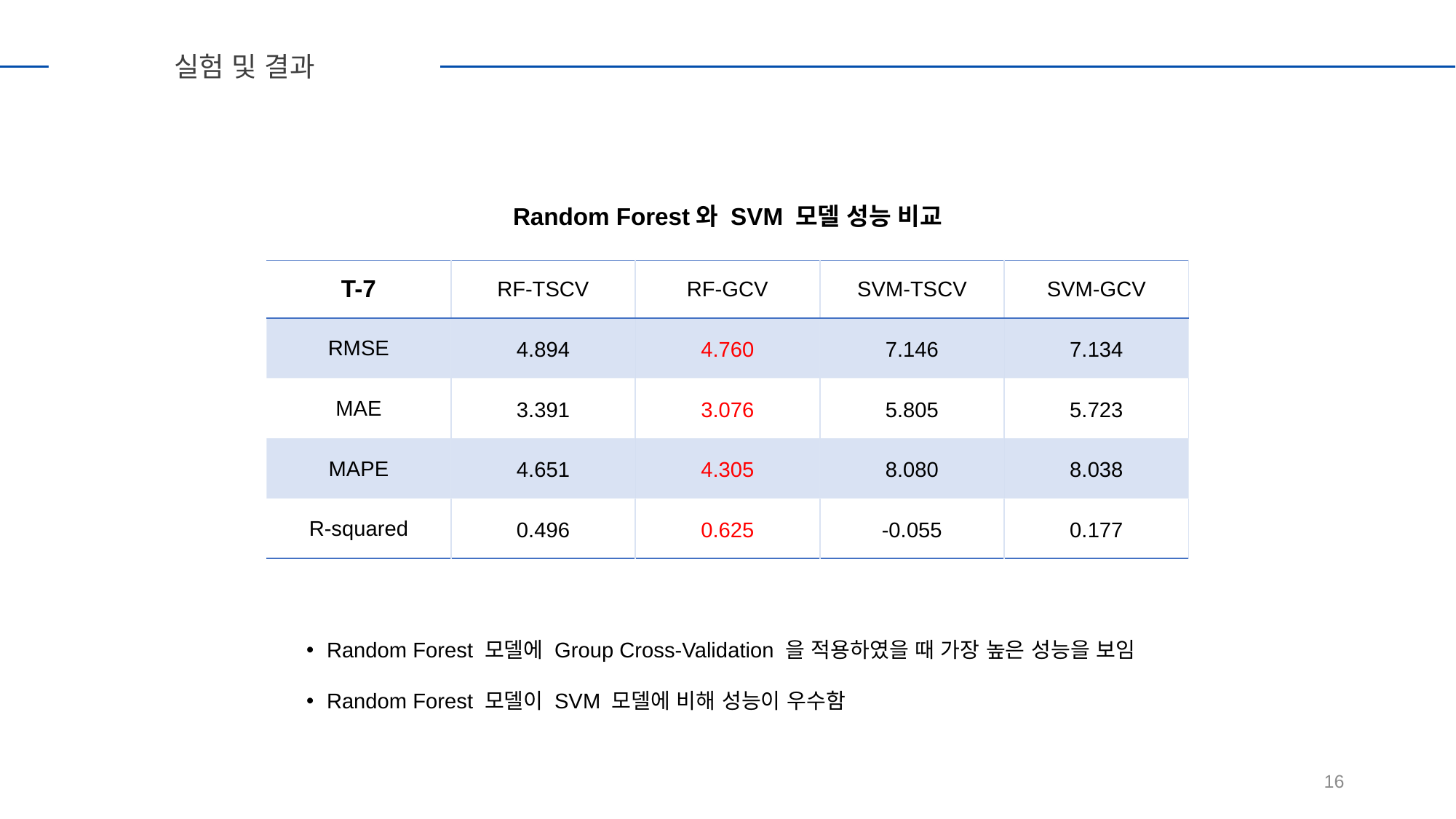

실험 및 결과
Random Forest와 SVM 모델 성능 비교
| T-7 | RF-TSCV | RF-GCV | SVM-TSCV | SVM-GCV |
| --- | --- | --- | --- | --- |
| RMSE | 4.894 | 4.760 | 7.146 | 7.134 |
| MAE | 3.391 | 3.076 | 5.805 | 5.723 |
| MAPE | 4.651 | 4.305 | 8.080 | 8.038 |
| R-squared | 0.496 | 0.625 | -0.055 | 0.177 |
Random Forest 모델에 Group Cross-Validation 을 적용하였을 때 가장 높은 성능을 보임
Random Forest 모델이 SVM 모델에 비해 성능이 우수함
16